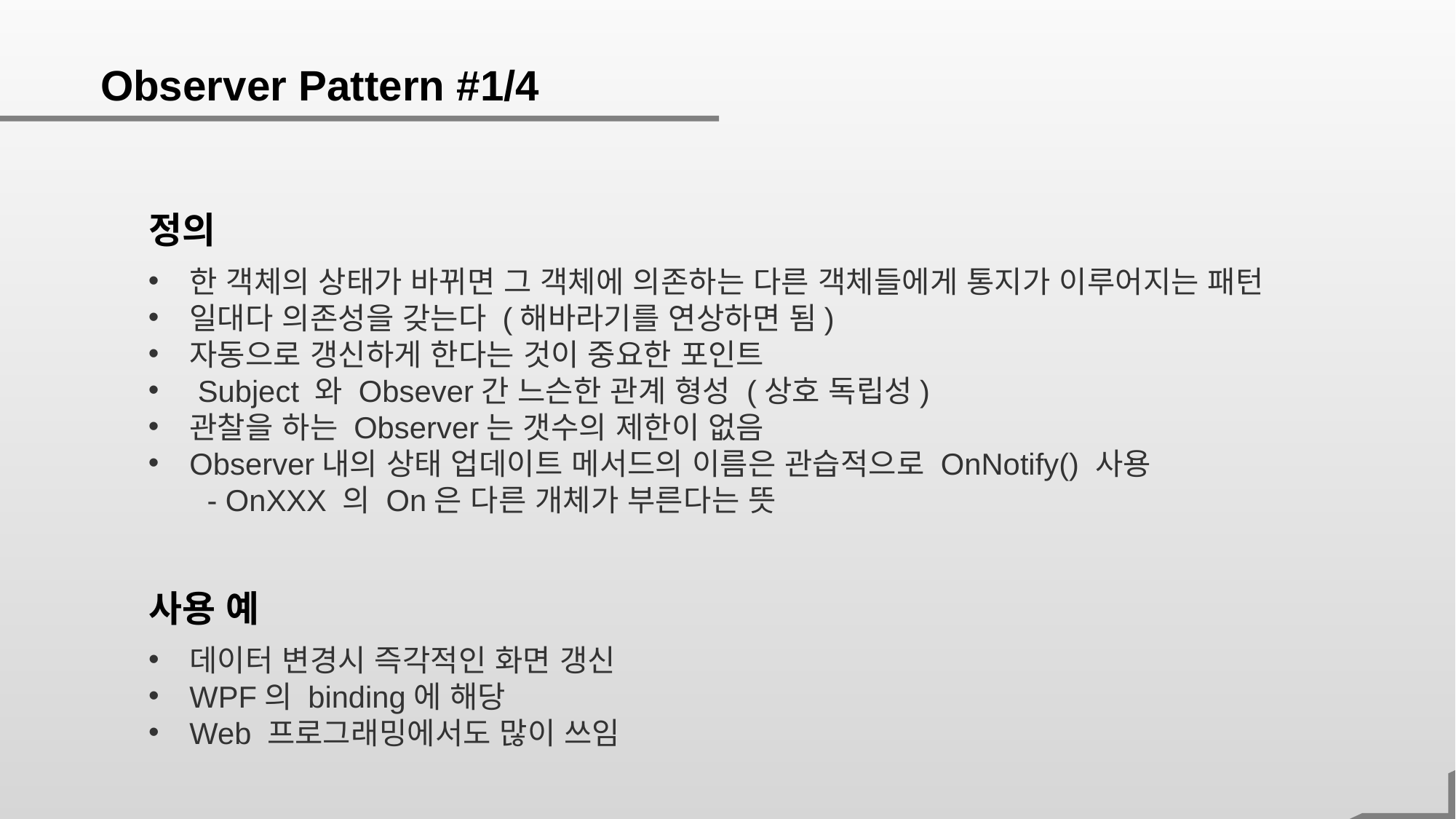

Observer Pattern #1/4

정의
한 객체의 상태가 바뀌면 그 객체에 의존하는 다른 객체들에게 통지가 이루어지는 패턴
일대다 의존성을 갖는다 (해바라기를 연상하면 됨)
자동으로 갱신하게 한다는 것이 중요한 포인트
 Subject 와 Obsever간 느슨한 관계 형성 (상호 독립성)
관찰을 하는 Observer는 갯수의 제한이 없음
Observer내의 상태 업데이트 메서드의 이름은 관습적으로 OnNotify() 사용
       - OnXXX 의 On은 다른 개체가 부른다는 뜻
사용 예
데이터 변경시 즉각적인 화면 갱신
WPF의 binding에 해당
Web 프로그래밍에서도 많이 쓰임